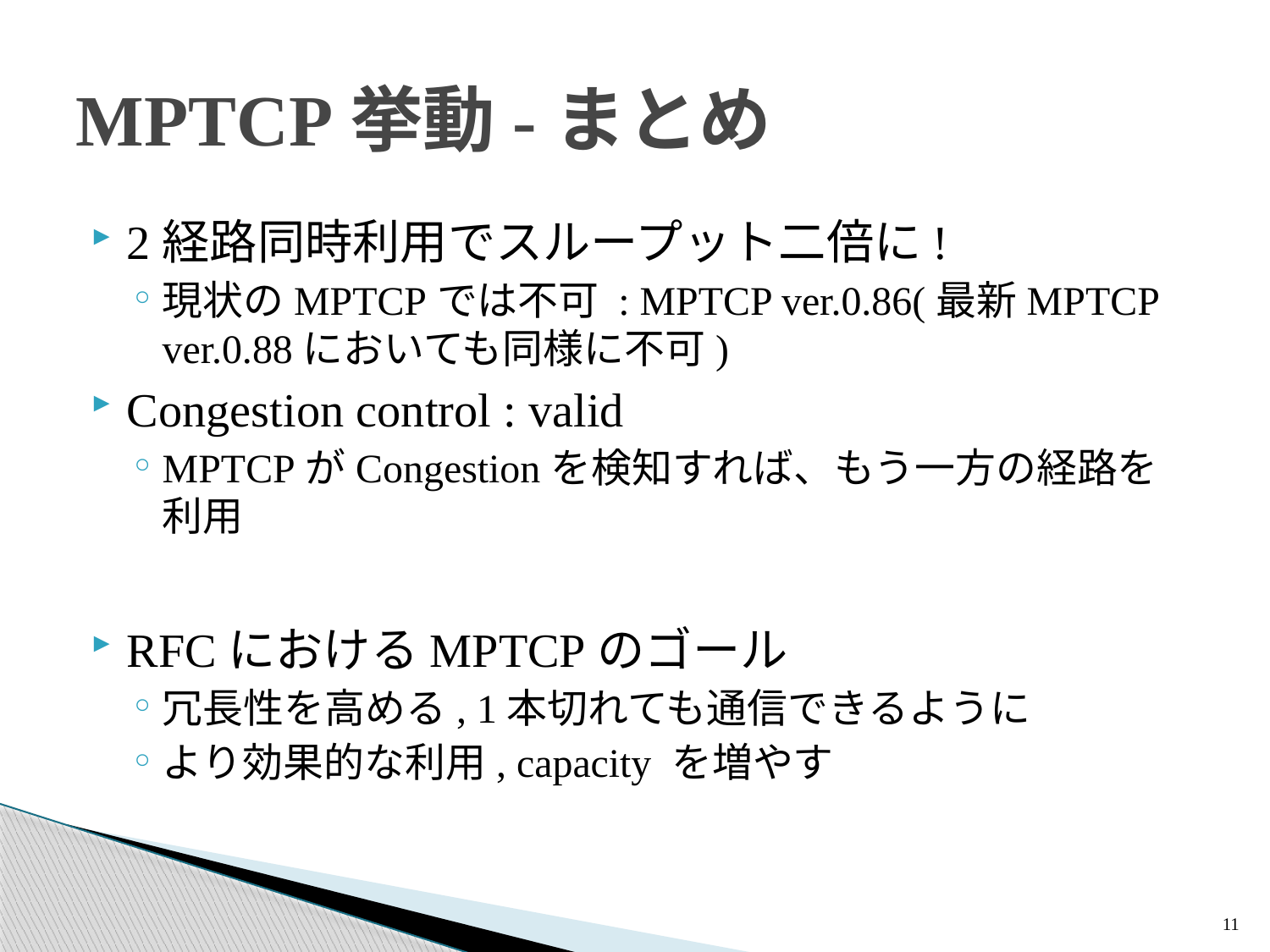

# MPTCP挙動-まとめ
2経路同時利用でスループット二倍に!
現状のMPTCPでは不可 : MPTCP ver.0.86(最新MPTCP ver.0.88においても同様に不可)
Congestion control : valid
MPTCPがCongestionを検知すれば、もう一方の経路を利用

RFCにおけるMPTCPのゴール
冗長性を高める, 1本切れても通信できるように
より効果的な利用, capacity を増やす

11